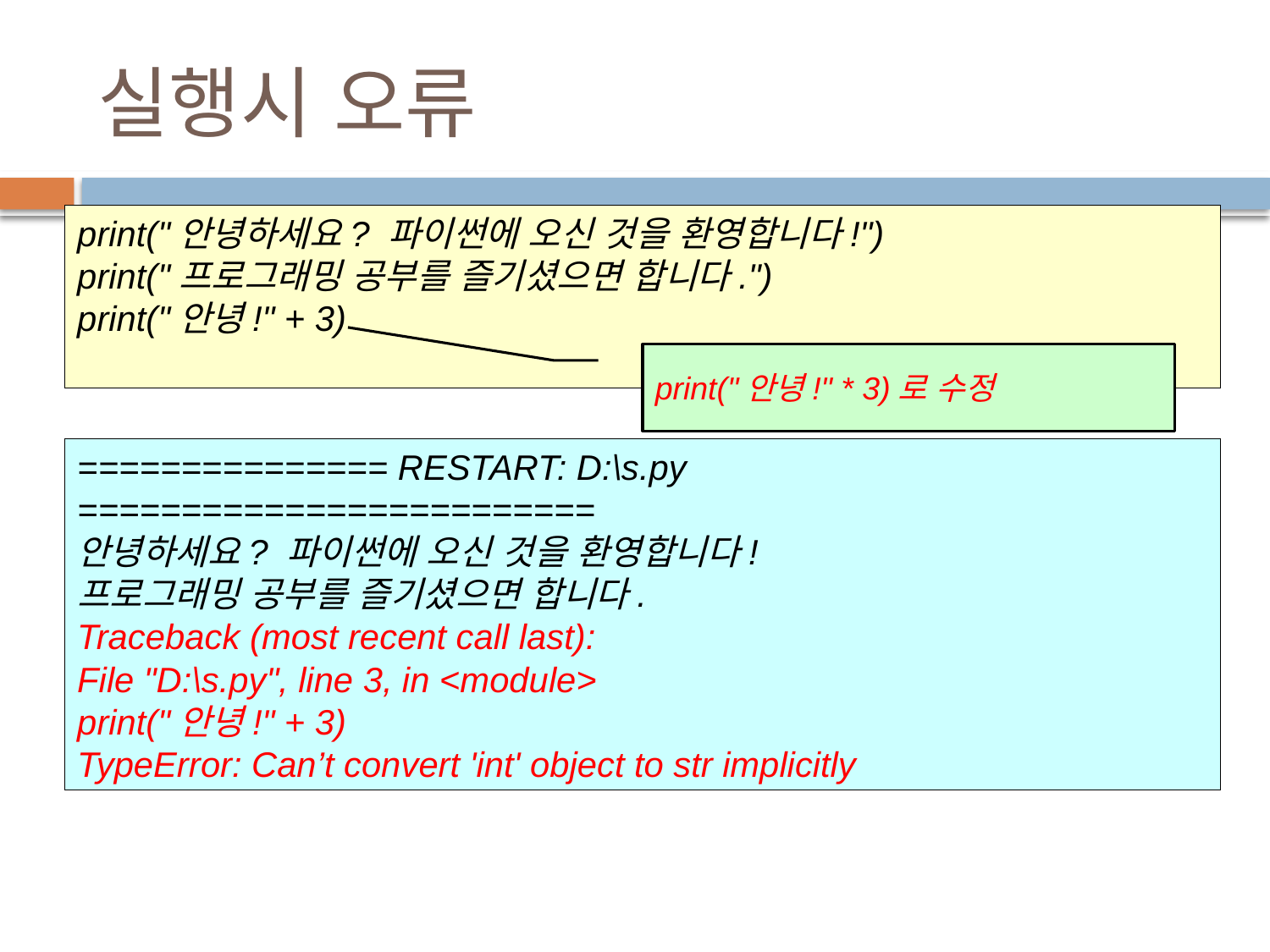

# 실행시 오류
print("안녕하세요? 파이썬에 오신 것을 환영합니다!")
print("프로그래밍 공부를 즐기셨으면 합니다.")
print("안녕!" + 3)
print("안녕!" * 3)로 수정
=============== RESTART: D:\s.py =========================
안녕하세요? 파이썬에 오신 것을 환영합니다!
프로그래밍 공부를 즐기셨으면 합니다.
Traceback (most recent call last):
File "D:\s.py", line 3, in <module>
print("안녕!" + 3)
TypeError: Can’t convert 'int' object to str implicitly